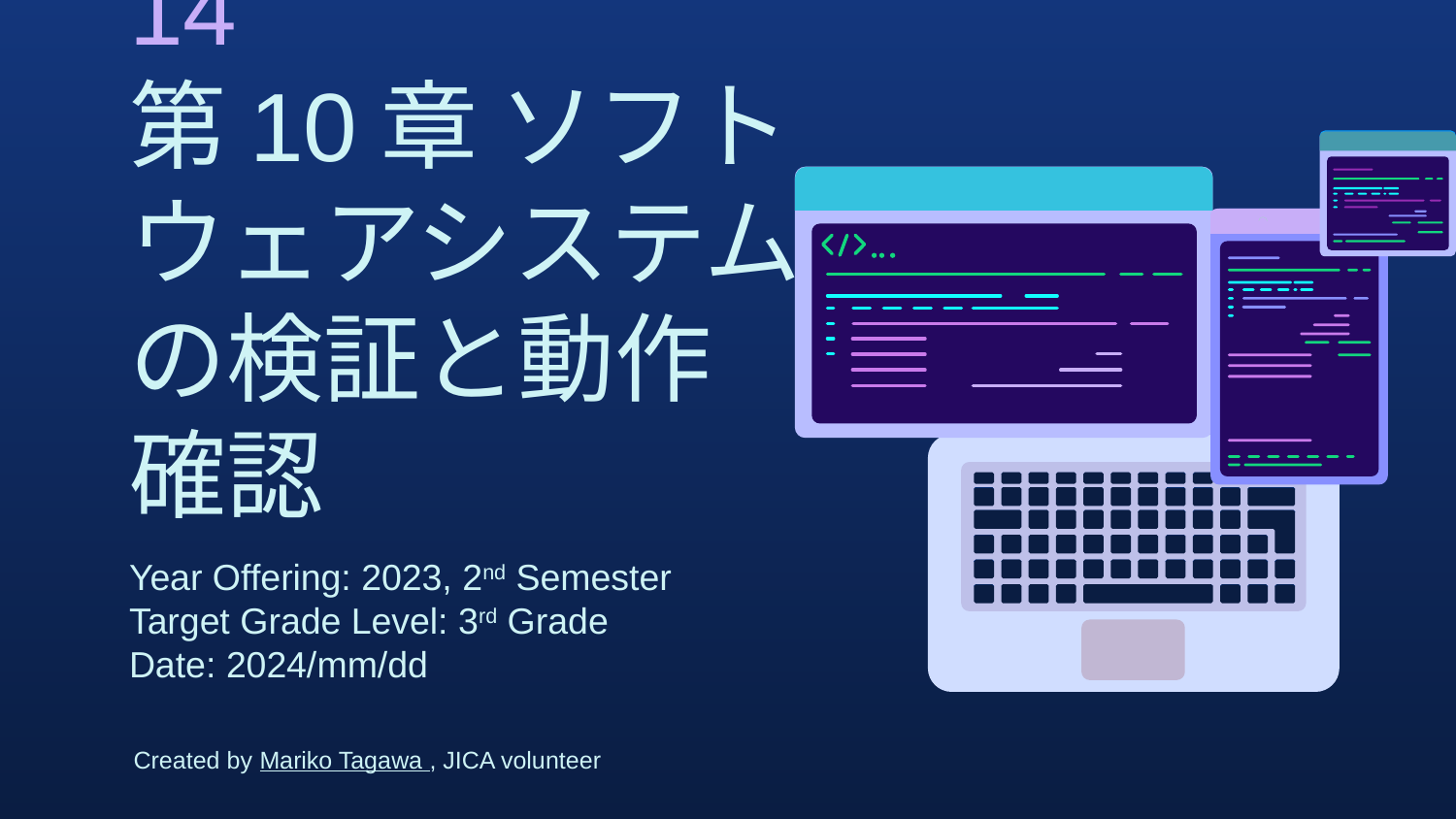

# 14 第10章 ソフトウェアシステムの検証と動作確認

Year Offering: 2023, 2nd Semester
Target Grade Level: 3rd Grade
Date: 2024/mm/dd

Created by Mariko Tagawa , JICA volunteer